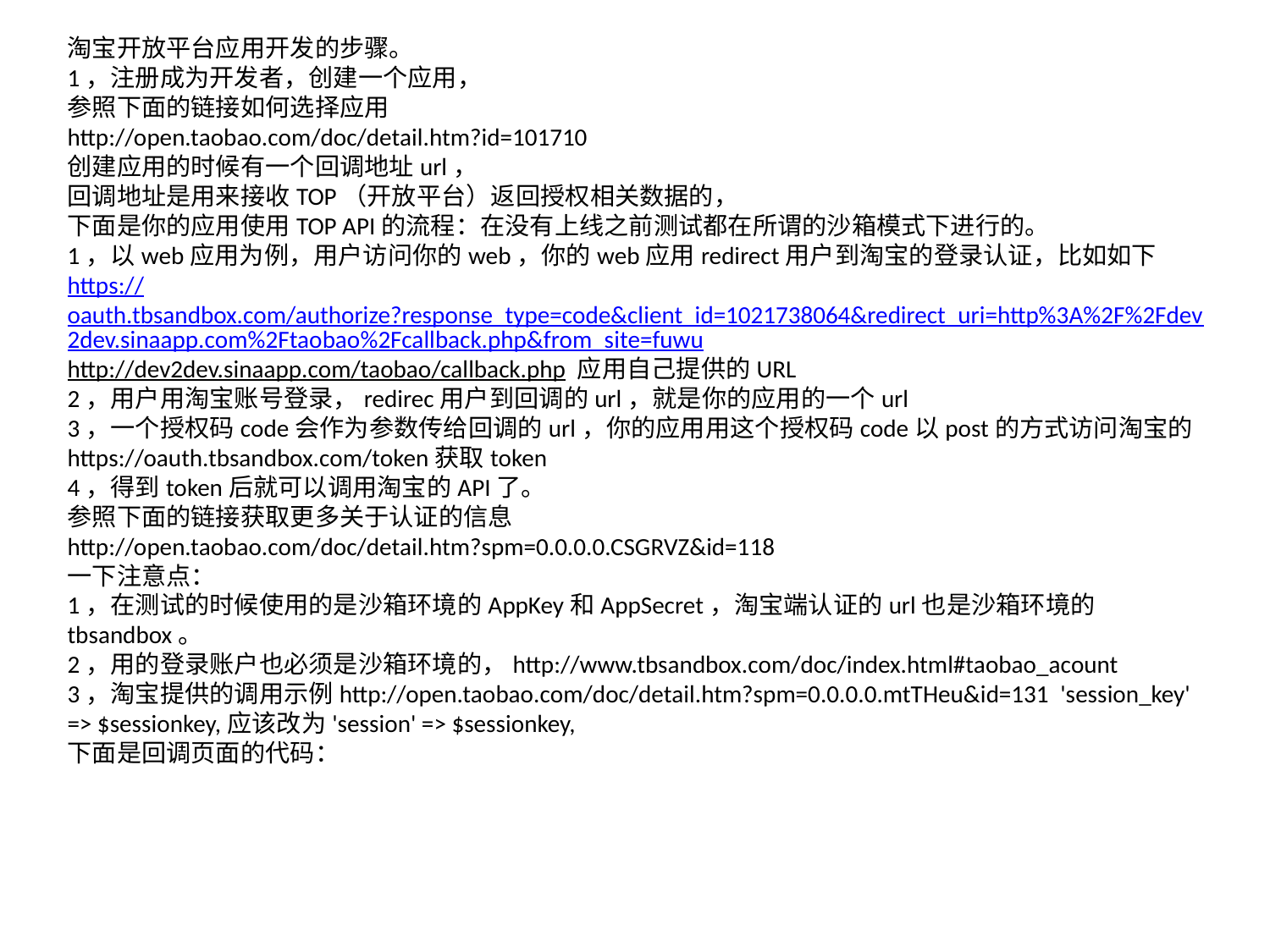

淘宝开放平台应用开发的步骤。
1，注册成为开发者，创建一个应用，
参照下面的链接如何选择应用
http://open.taobao.com/doc/detail.htm?id=101710
创建应用的时候有一个回调地址url，
回调地址是用来接收TOP（开放平台）返回授权相关数据的，
下面是你的应用使用TOP API的流程：在没有上线之前测试都在所谓的沙箱模式下进行的。
1，以web应用为例，用户访问你的web，你的web应用redirect用户到淘宝的登录认证，比如如下
https://oauth.tbsandbox.com/authorize?response_type=code&client_id=1021738064&redirect_uri=http%3A%2F%2Fdev2dev.sinaapp.com%2Ftaobao%2Fcallback.php&from_site=fuwu
http://dev2dev.sinaapp.com/taobao/callback.php 应用自己提供的URL
2，用户用淘宝账号登录，redirec用户到回调的url，就是你的应用的一个url
3，一个授权码code会作为参数传给回调的url，你的应用用这个授权码code以post的方式访问淘宝的
https://oauth.tbsandbox.com/token获取token
4，得到token后就可以调用淘宝的API了。
参照下面的链接获取更多关于认证的信息
http://open.taobao.com/doc/detail.htm?spm=0.0.0.0.CSGRVZ&id=118
一下注意点：
1，在测试的时候使用的是沙箱环境的AppKey和AppSecret，淘宝端认证的url也是沙箱环境的tbsandbox。
2，用的登录账户也必须是沙箱环境的，http://www.tbsandbox.com/doc/index.html#taobao_acount
3，淘宝提供的调用示例http://open.taobao.com/doc/detail.htm?spm=0.0.0.0.mtTHeu&id=131  'session_key' => $sessionkey,应该改为'session' => $sessionkey,
下面是回调页面的代码：